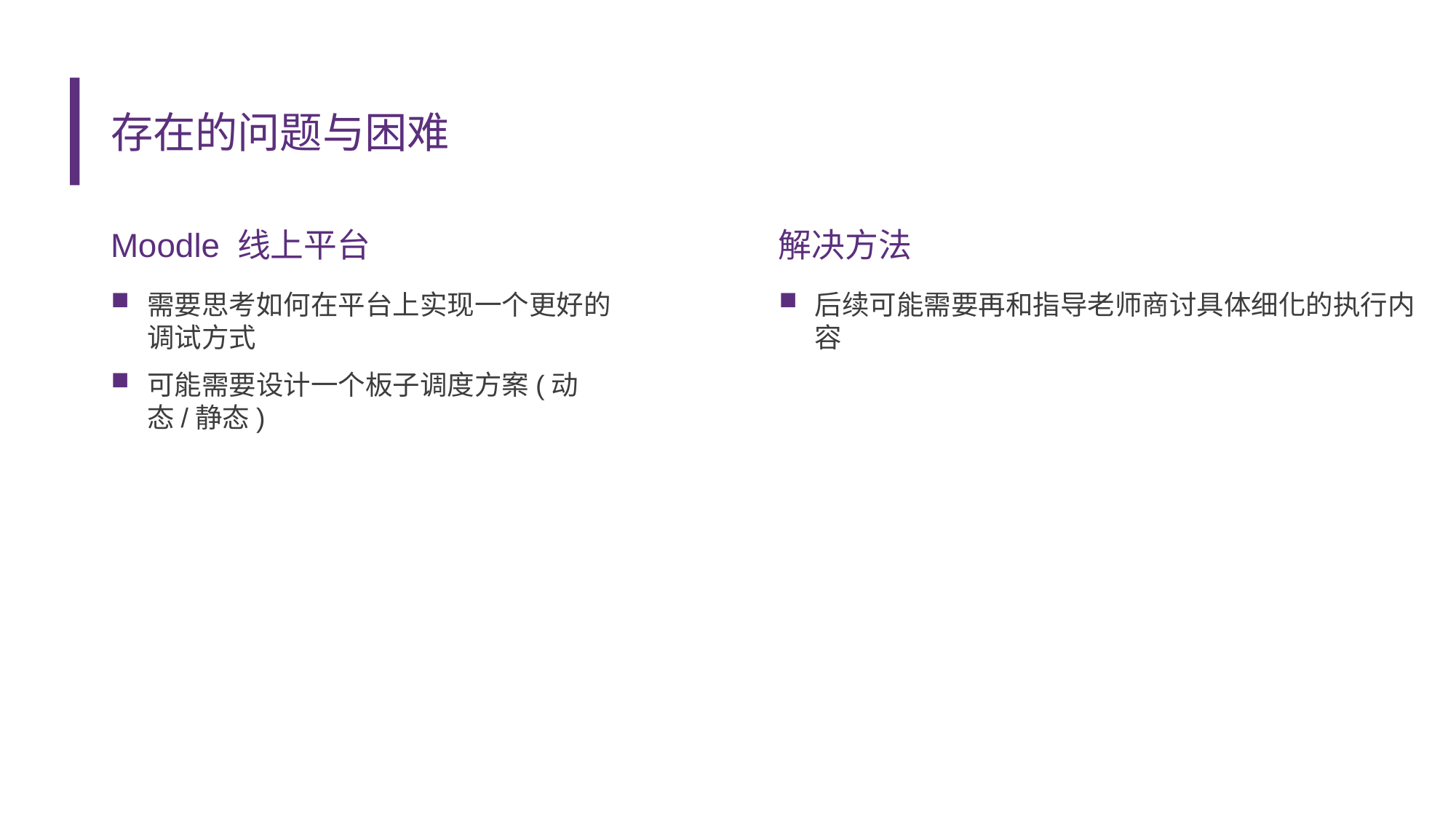

# 存在的问题与困难
解决方法
Moodle 线上平台
需要思考如何在平台上实现一个更好的调试方式
可能需要设计一个板子调度方案(动态/静态)

后续可能需要再和指导老师商讨具体细化的执行内容